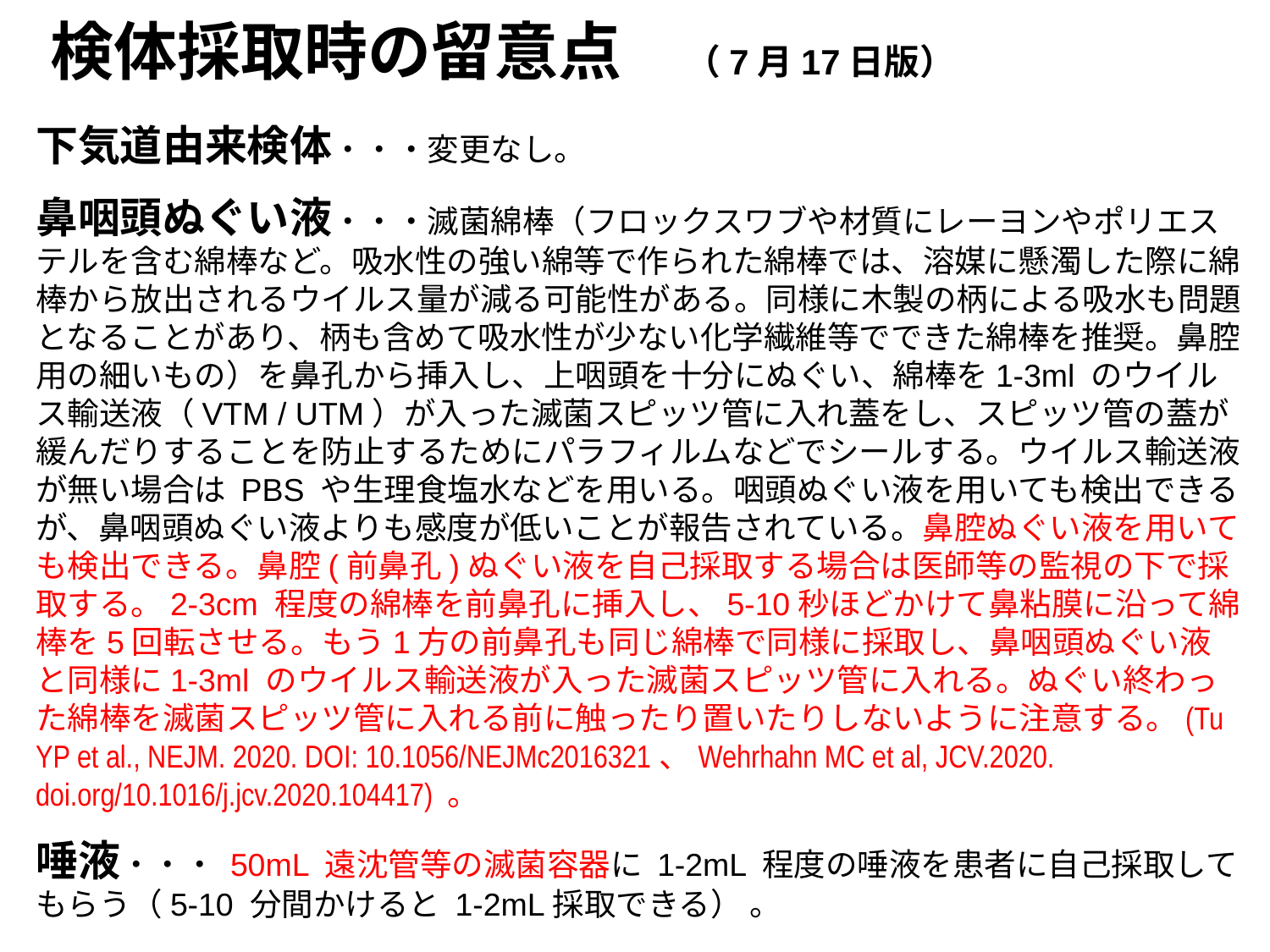

# 検体採取時の留意点　（7月17日版）
下気道由来検体・・・変更なし。
鼻咽頭ぬぐい液・・・滅菌綿棒（フロックスワブや材質にレーヨンやポリエステルを含む綿棒など。吸水性の強い綿等で作られた綿棒では、溶媒に懸濁した際に綿棒から放出されるウイルス量が減る可能性がある。同様に木製の柄による吸水も問題となることがあり、柄も含めて吸水性が少ない化学繊維等でできた綿棒を推奨。鼻腔用の細いもの）を鼻孔から挿入し、上咽頭を十分にぬぐい、綿棒を1-3ml のウイルス輸送液（VTM / UTM）が入った滅菌スピッツ管に入れ蓋をし、スピッツ管の蓋が緩んだりすることを防止するためにパラフィルムなどでシールする。ウイルス輸送液が無い場合は PBS や生理食塩水などを用いる。咽頭ぬぐい液を用いても検出できるが、鼻咽頭ぬぐい液よりも感度が低いことが報告されている。鼻腔ぬぐい液を用いても検出できる。鼻腔(前鼻孔)ぬぐい液を自己採取する場合は医師等の監視の下で採取する。2-3cm 程度の綿棒を前鼻孔に挿入し、5-10秒ほどかけて鼻粘膜に沿って綿棒を5回転させる。もう1方の前鼻孔も同じ綿棒で同様に採取し、鼻咽頭ぬぐい液と同様に1‐3ml のウイルス輸送液が入った滅菌スピッツ管に入れる。ぬぐい終わった綿棒を滅菌スピッツ管に入れる前に触ったり置いたりしないように注意する。(Tu YP et al., NEJM. 2020. DOI: 10.1056/NEJMc2016321、Wehrhahn MC et al, JCV.2020. doi.org/10.1016/j.jcv.2020.104417) 。
唾液・・・ 50mL 遠沈管等の滅菌容器に 1-2mL 程度の唾液を患者に自己採取してもらう（5-10 分間かけると 1-2mL採取できる） 。